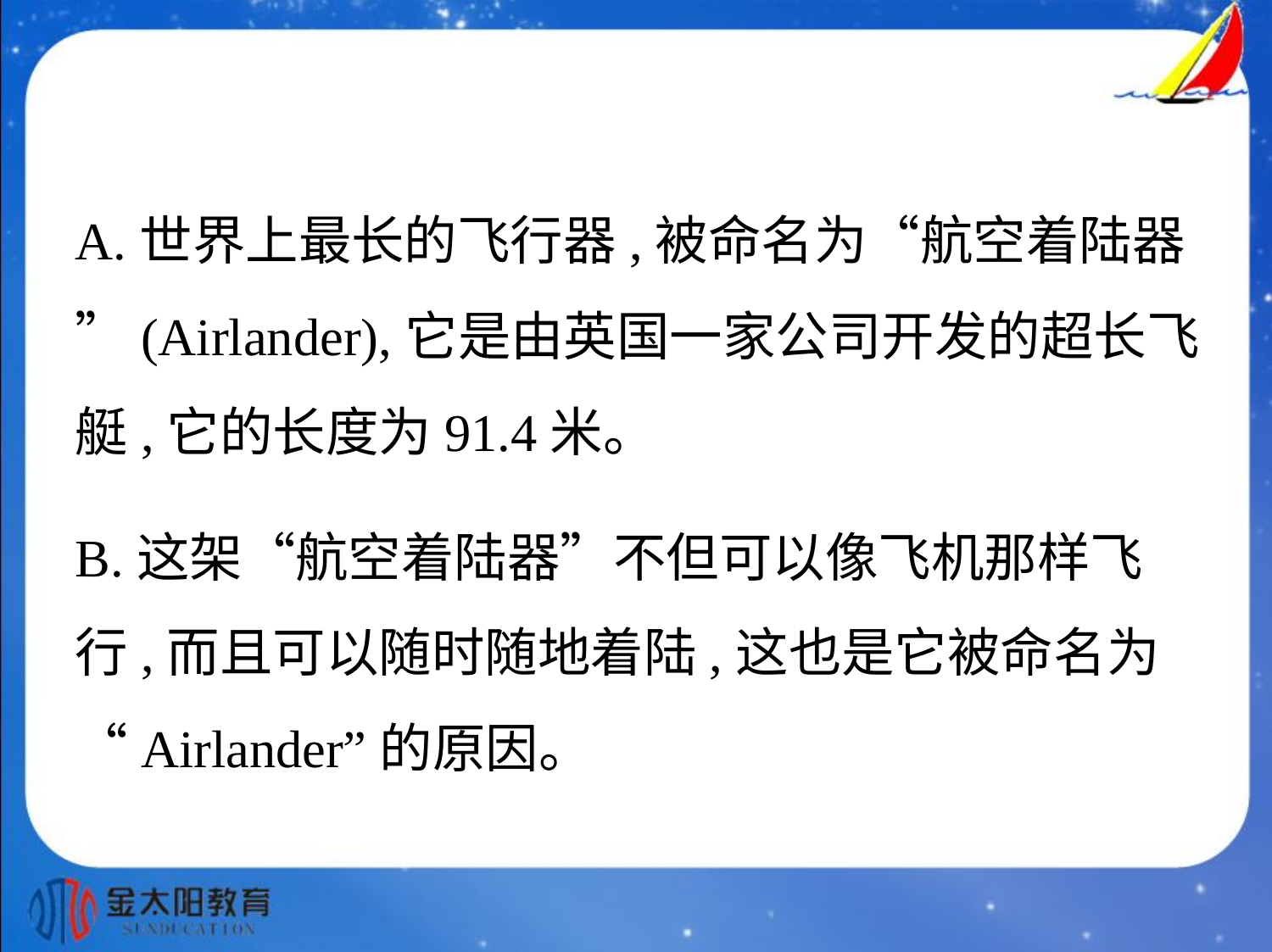

A.世界上最长的飞行器,被命名为“航空着陆器
”(Airlander),它是由英国一家公司开发的超长飞
艇,它的长度为91.4米。
B.这架“航空着陆器”不但可以像飞机那样飞
行,而且可以随时随地着陆,这也是它被命名为
“Airlander”的原因。